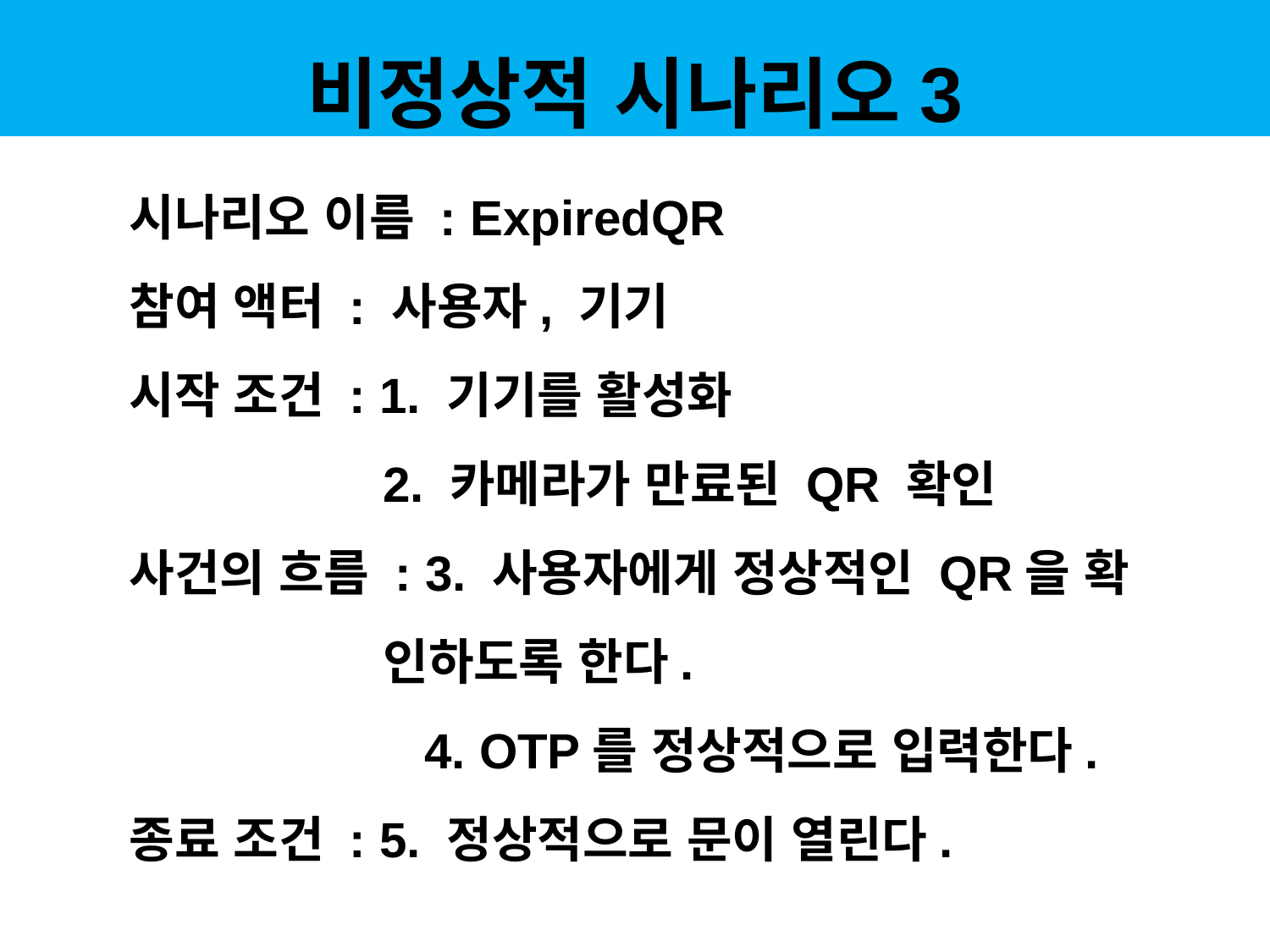

# 비정상적 시나리오3

시나리오 이름 : ExpiredQR
참여 액터 : 사용자, 기기
시작 조건 : 1. 기기를 활성화
		2. 카메라가 만료된 QR 확인
사건의 흐름 : 3. 사용자에게 정상적인 QR을 확			인하도록 한다.
		   4. OTP를 정상적으로 입력한다.
종료 조건 : 5. 정상적으로 문이 열린다.